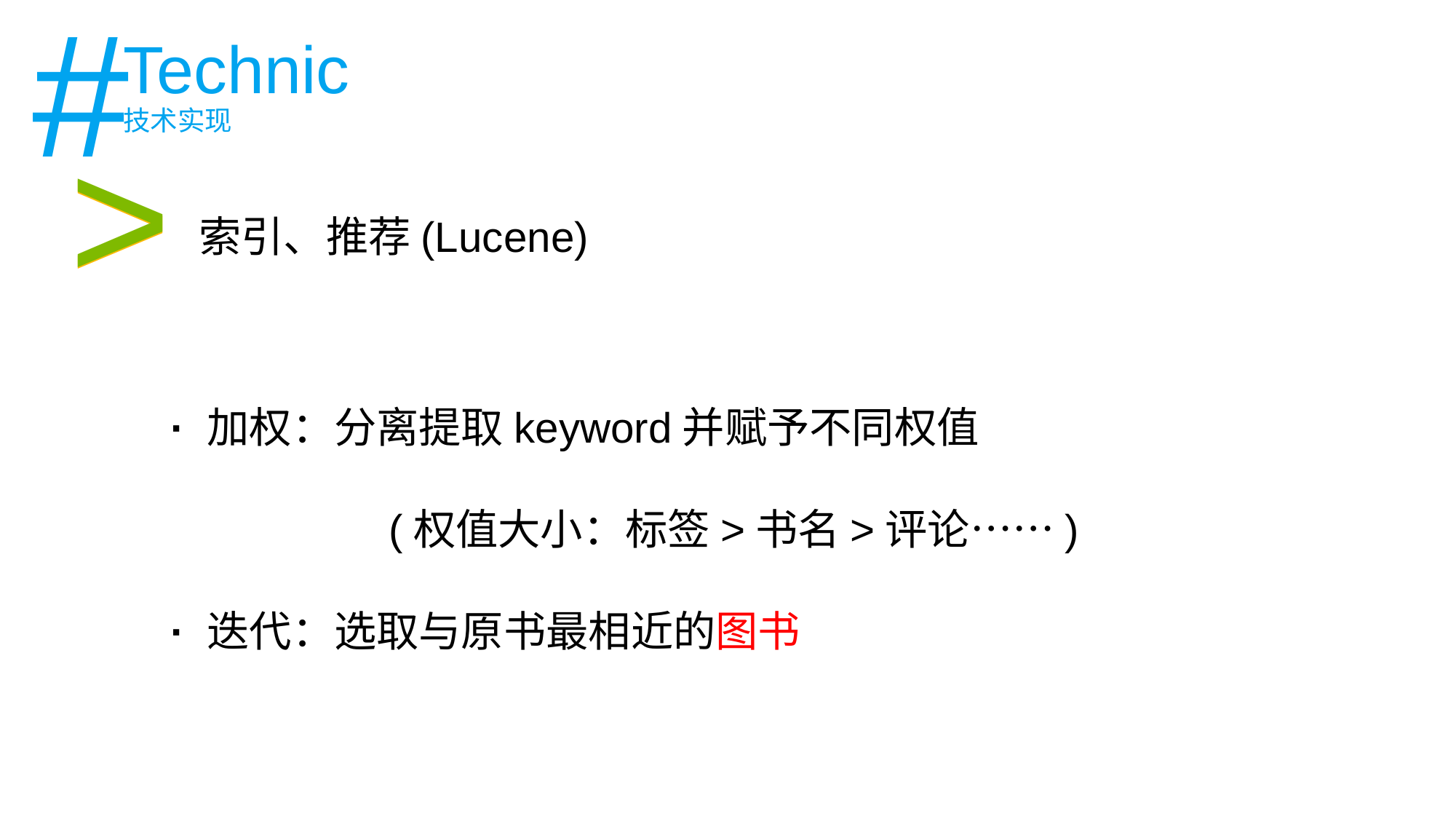

#
Technic
技术实现
索引、推荐(Lucene)
>

>
· 加权：分离提取keyword并赋予不同权值
		(权值大小：标签>书名>评论……)
· 迭代：选取与原书最相近的图书